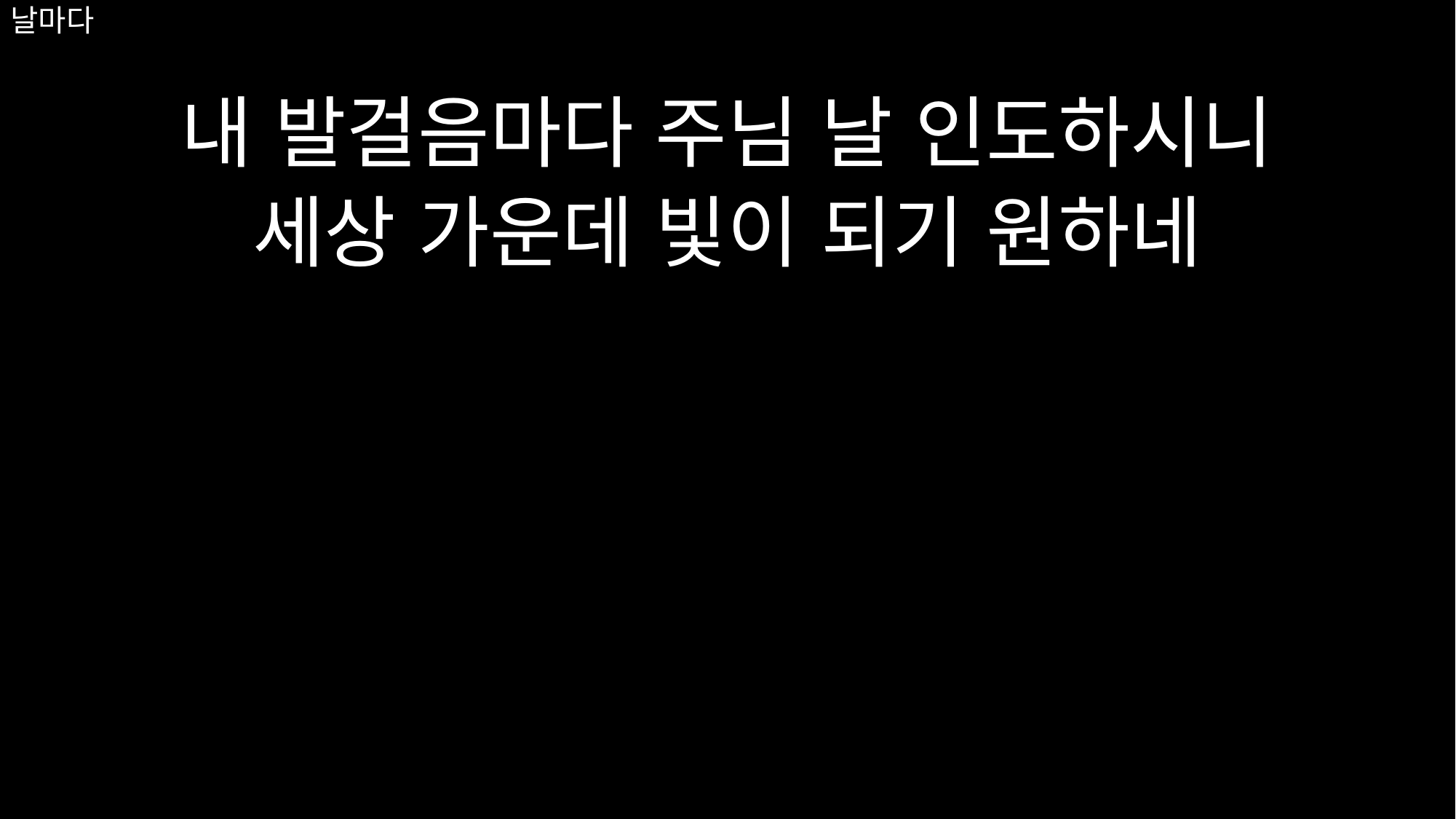

# 날마다
내 발걸음마다 주님 날 인도하시니
세상 가운데 빛이 되기 원하네